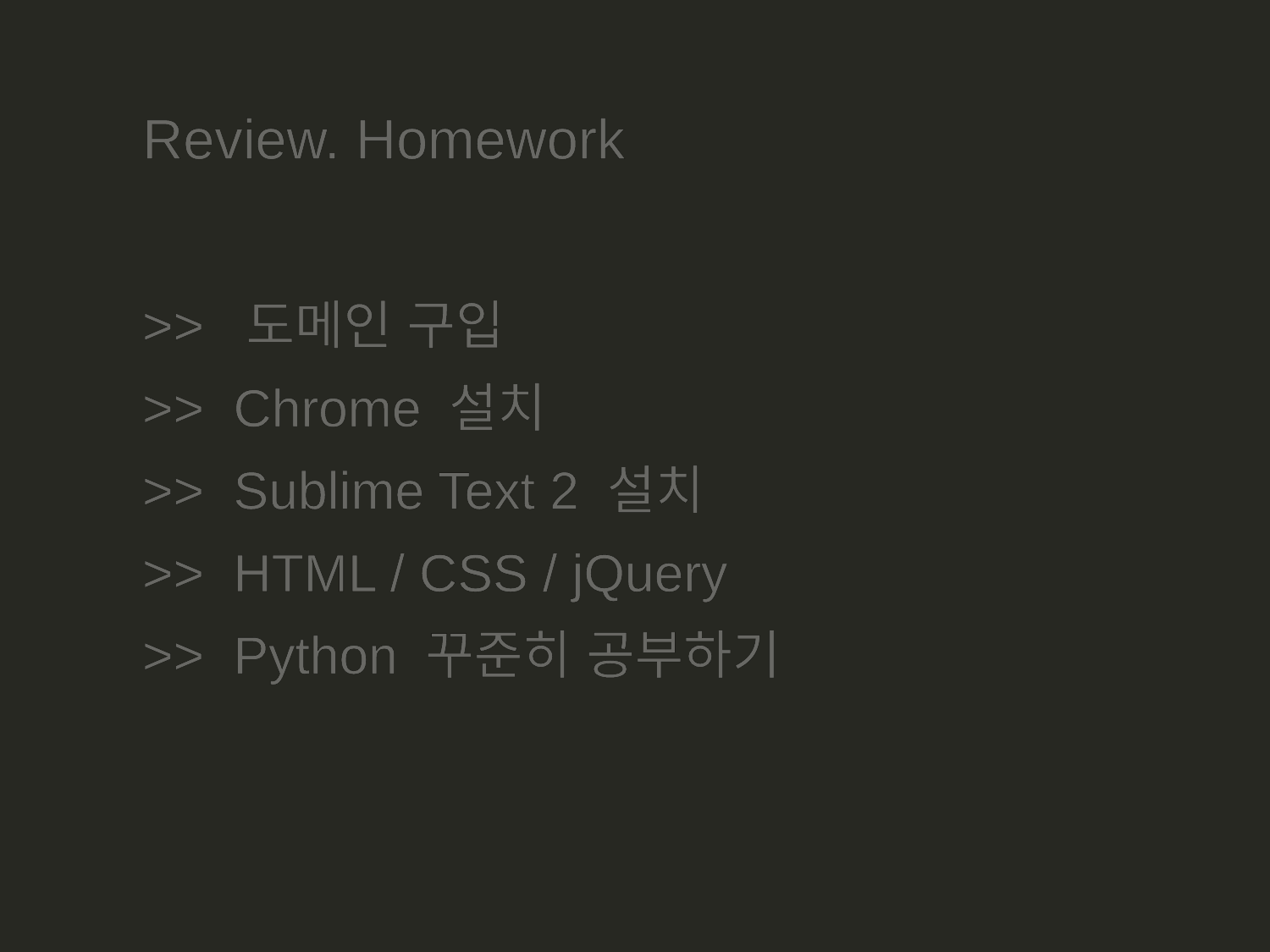

Review. Homework
>>  도메인 구입
>>  Chrome 설치
>>  Sublime Text 2 설치
>>  HTML / CSS / jQuery
>>  Python 꾸준히 공부하기